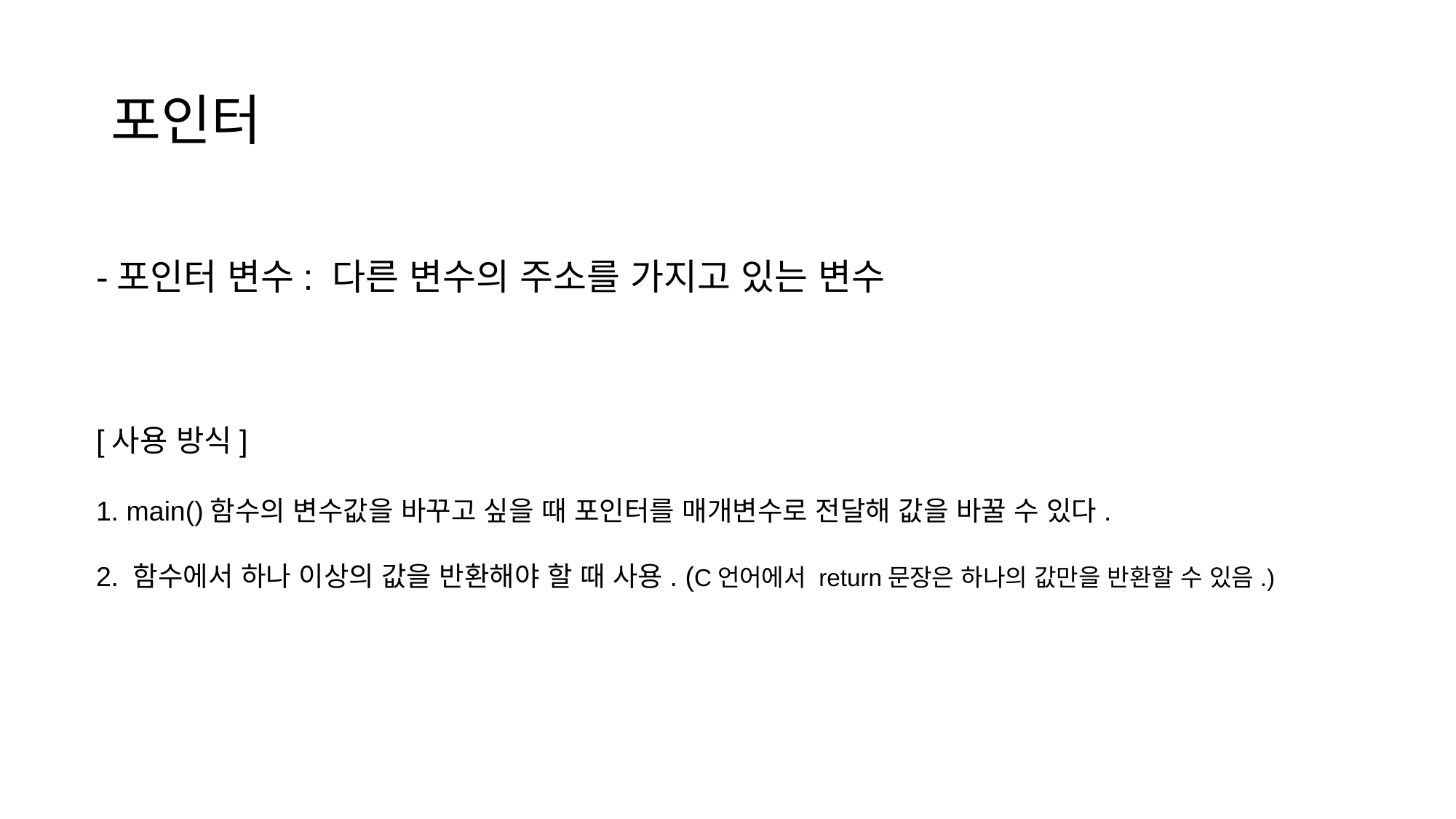

# 포인터
-포인터 변수: 다른 변수의 주소를 가지고 있는 변수

[사용 방식]

1. main()함수의 변수값을 바꾸고 싶을 때 포인터를 매개변수로 전달해 값을 바꿀 수 있다.

2. 함수에서 하나 이상의 값을 반환해야 할 때 사용. (C언어에서 return문장은 하나의 값만을 반환할 수 있음.)